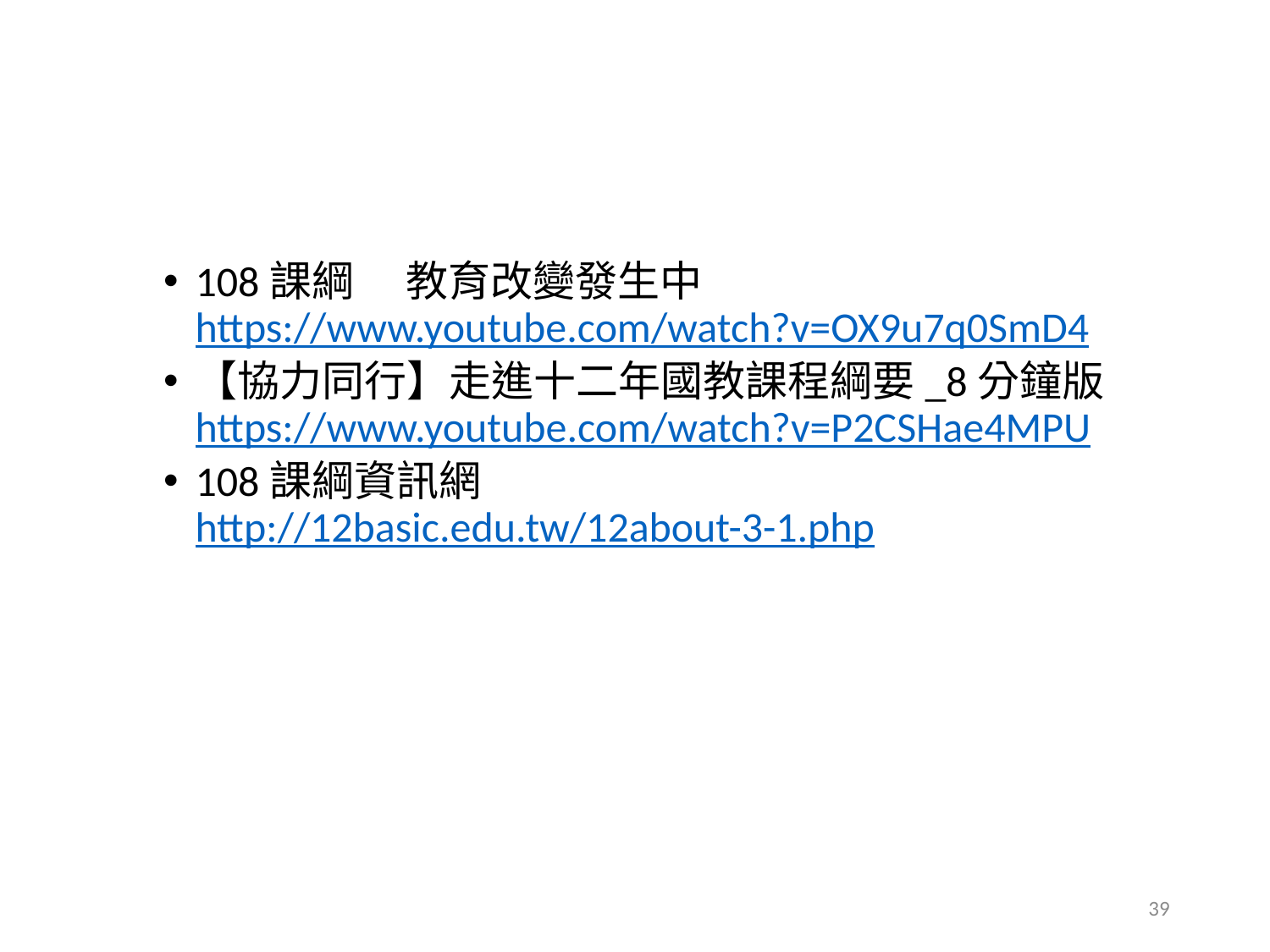

#
108課綱 　教育改變發生中https://www.youtube.com/watch?v=OX9u7q0SmD4
【協力同行】走進十二年國教課程綱要_8分鐘版https://www.youtube.com/watch?v=P2CSHae4MPU
108課綱資訊網http://12basic.edu.tw/12about-3-1.php

39